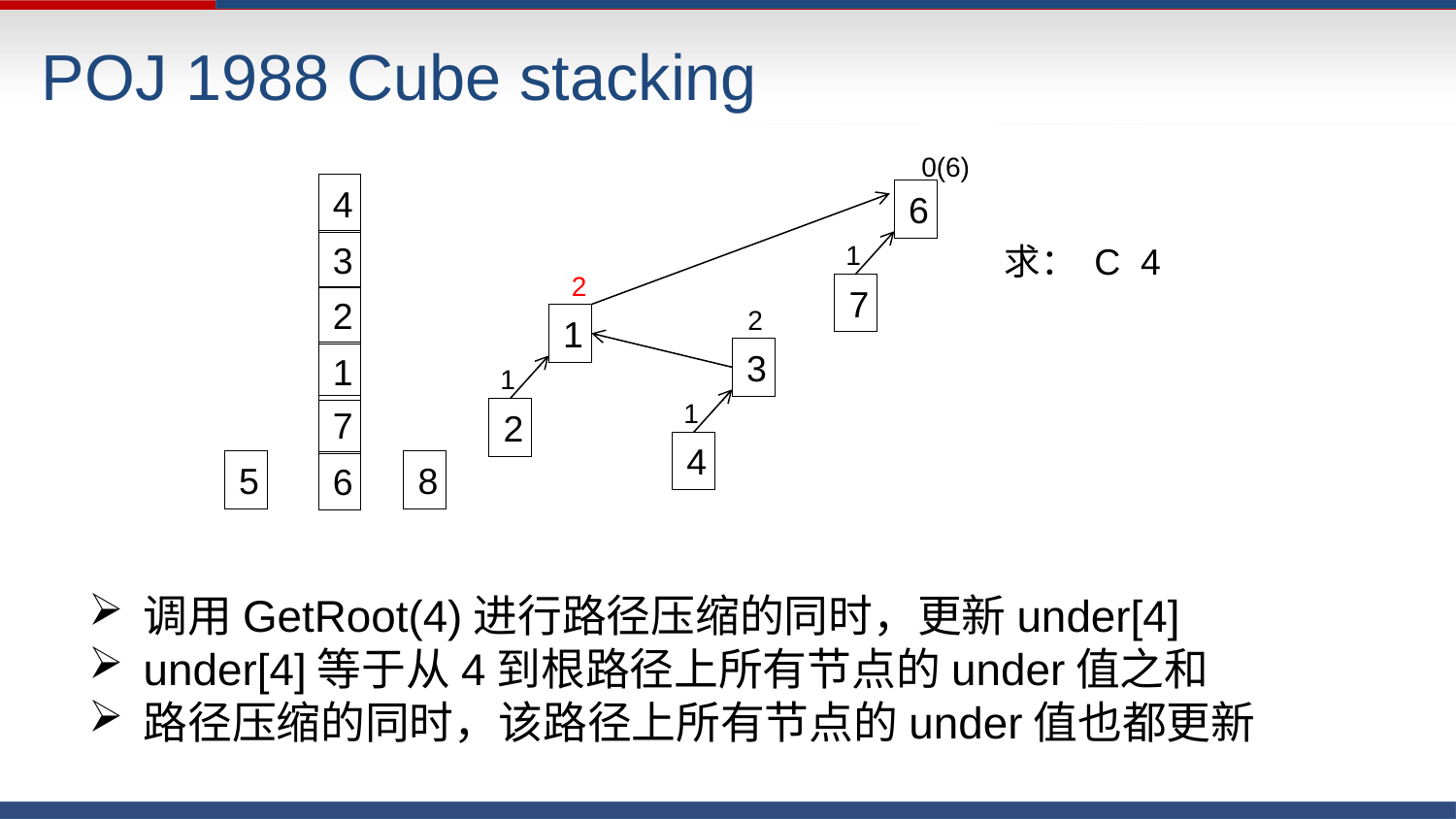

# POJ 1988 Cube stacking
0(6)
4
6

求： C  4
3
1
2
7
2
2
1
3
1
1
1
7
2
4
5
8
6
调用GetRoot(4)进行路径压缩的同时，更新under[4]
under[4]等于从4到根路径上所有节点的under值之和
路径压缩的同时，该路径上所有节点的under值也都更新